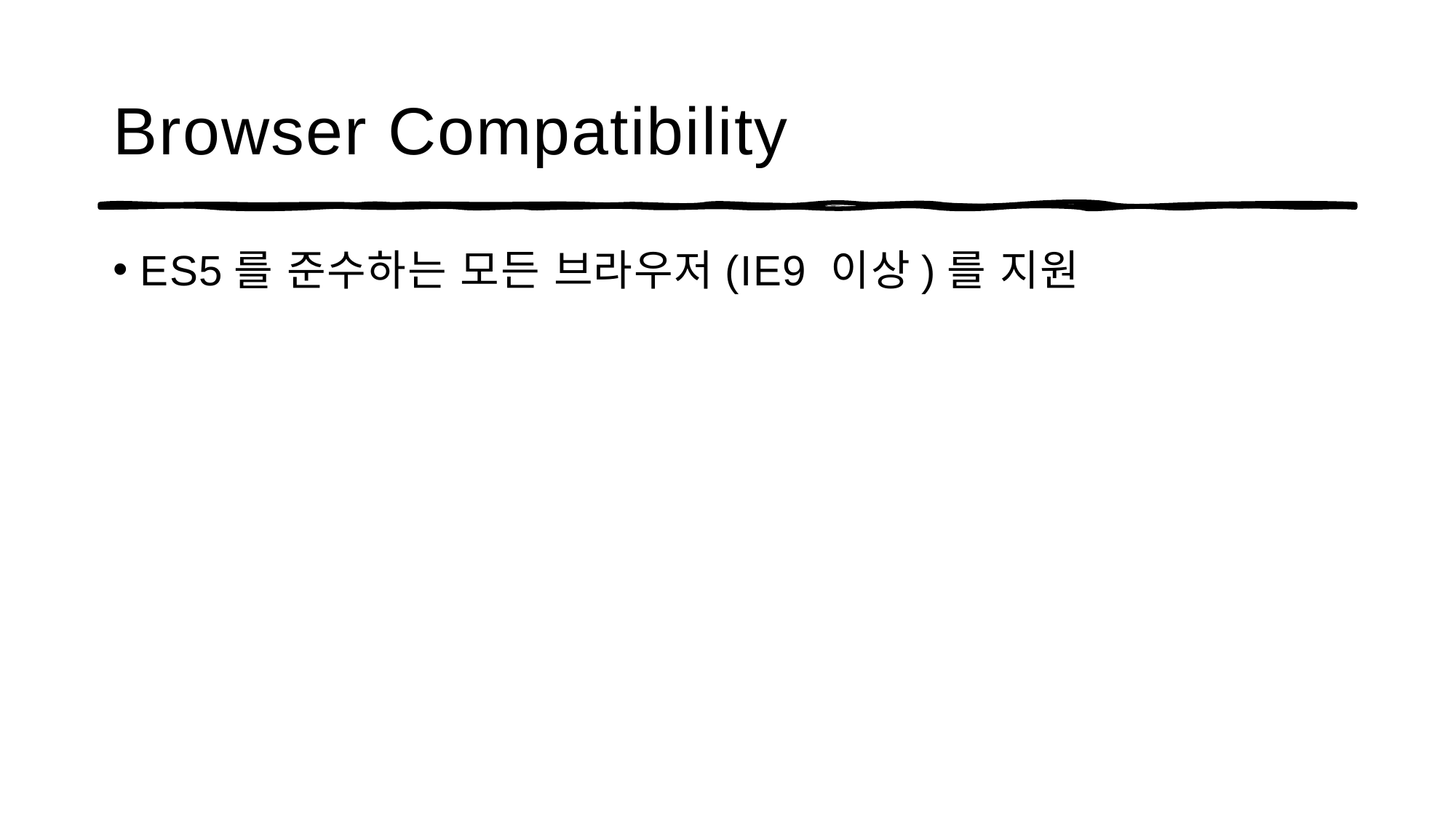

# Browser Compatibility
ES5를 준수하는 모든 브라우저(IE9 이상)를 지원